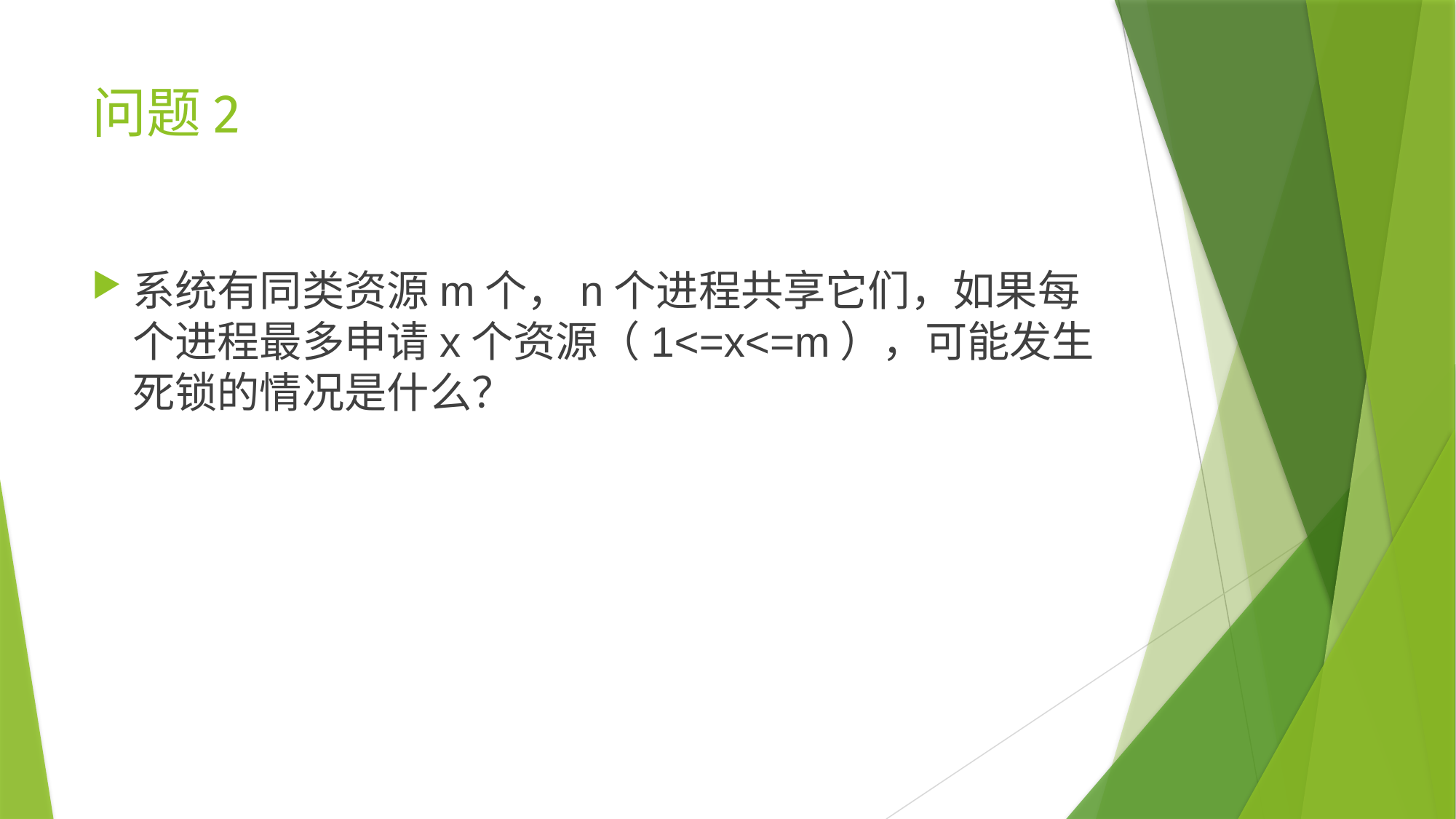

# 问题2
系统有同类资源m个，n个进程共享它们，如果每个进程最多申请x个资源（1<=x<=m），可能发生死锁的情况是什么？